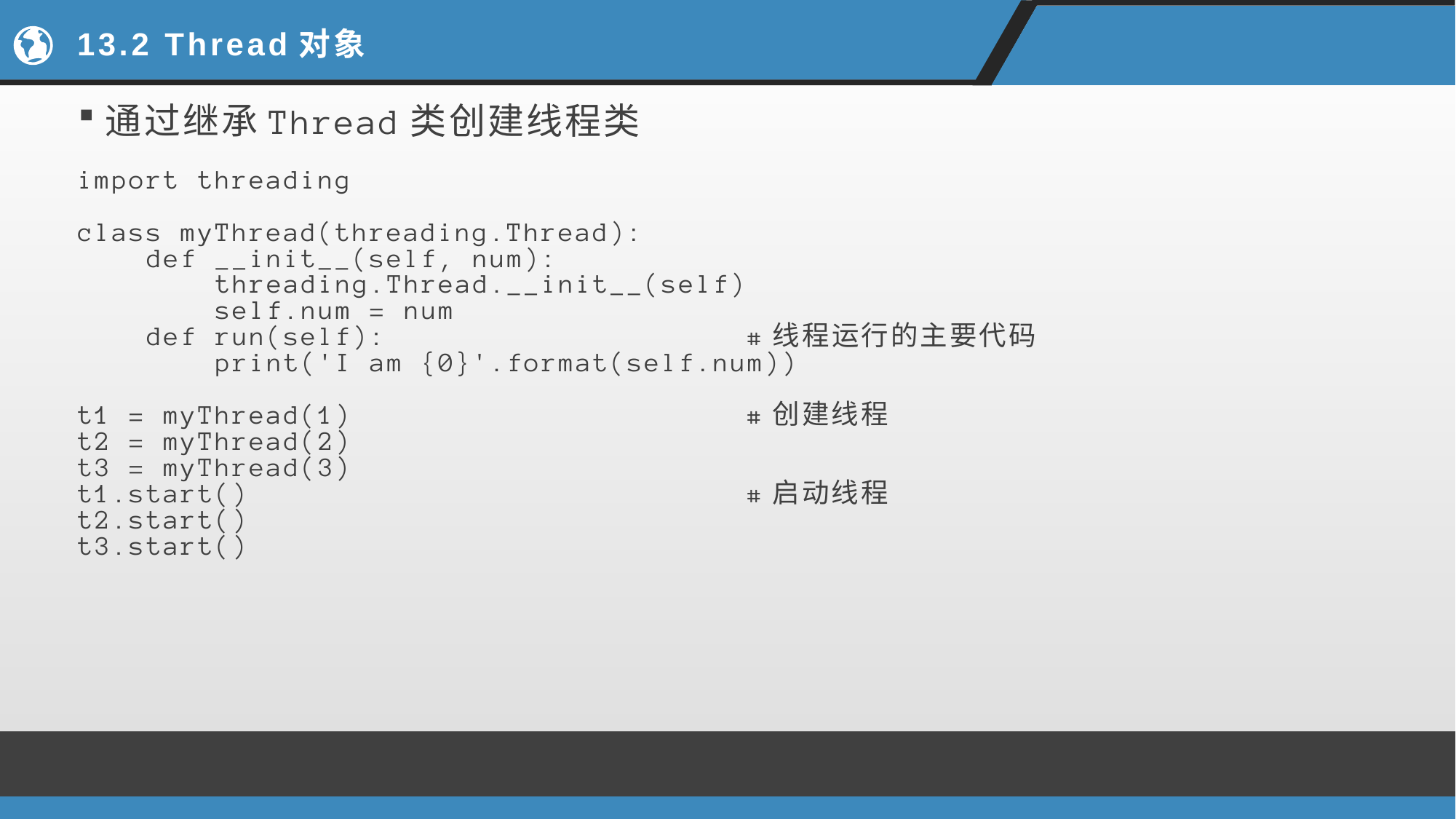

# 13.2 Thread对象

通过继承Thread类创建线程类

import threading

class myThread(threading.Thread):
    def __init__(self, num):
        threading.Thread.__init__(self)
        self.num = num
    def run(self):                     #线程运行的主要代码
        print('I am {0}'.format(self.num))

t1 = myThread(1)                       #创建线程
t2 = myThread(2)
t3 = myThread(3)
t1.start()                             #启动线程
t2.start()
t3.start()